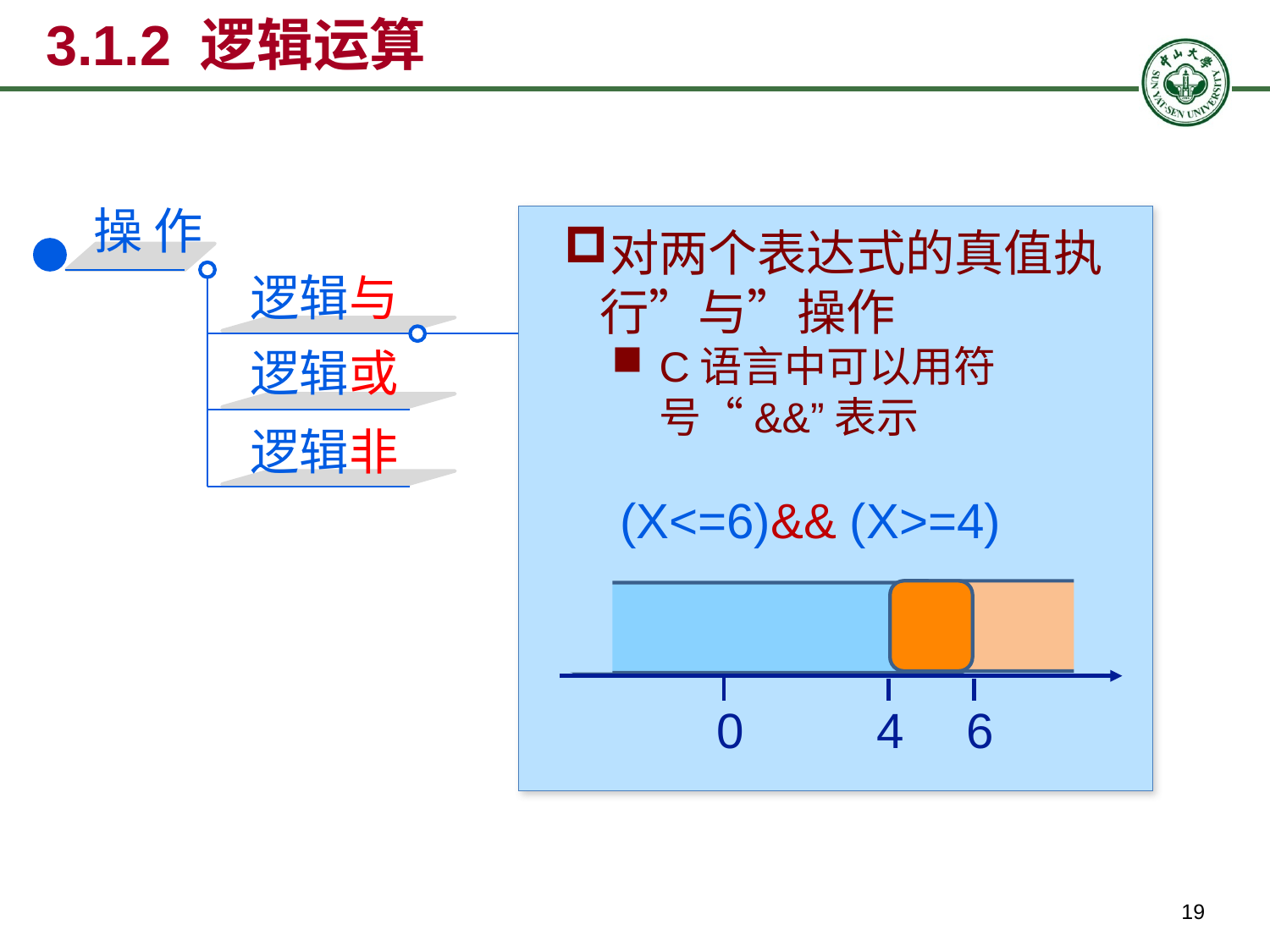

# 3.1.2 逻辑运算
操 作

对两个表达式的真值执行”与”操作
C语言中可以用符号“&&”表示

逻辑与

逻辑或

逻辑非

(X<=6)&& (X>=4)

4
6
0